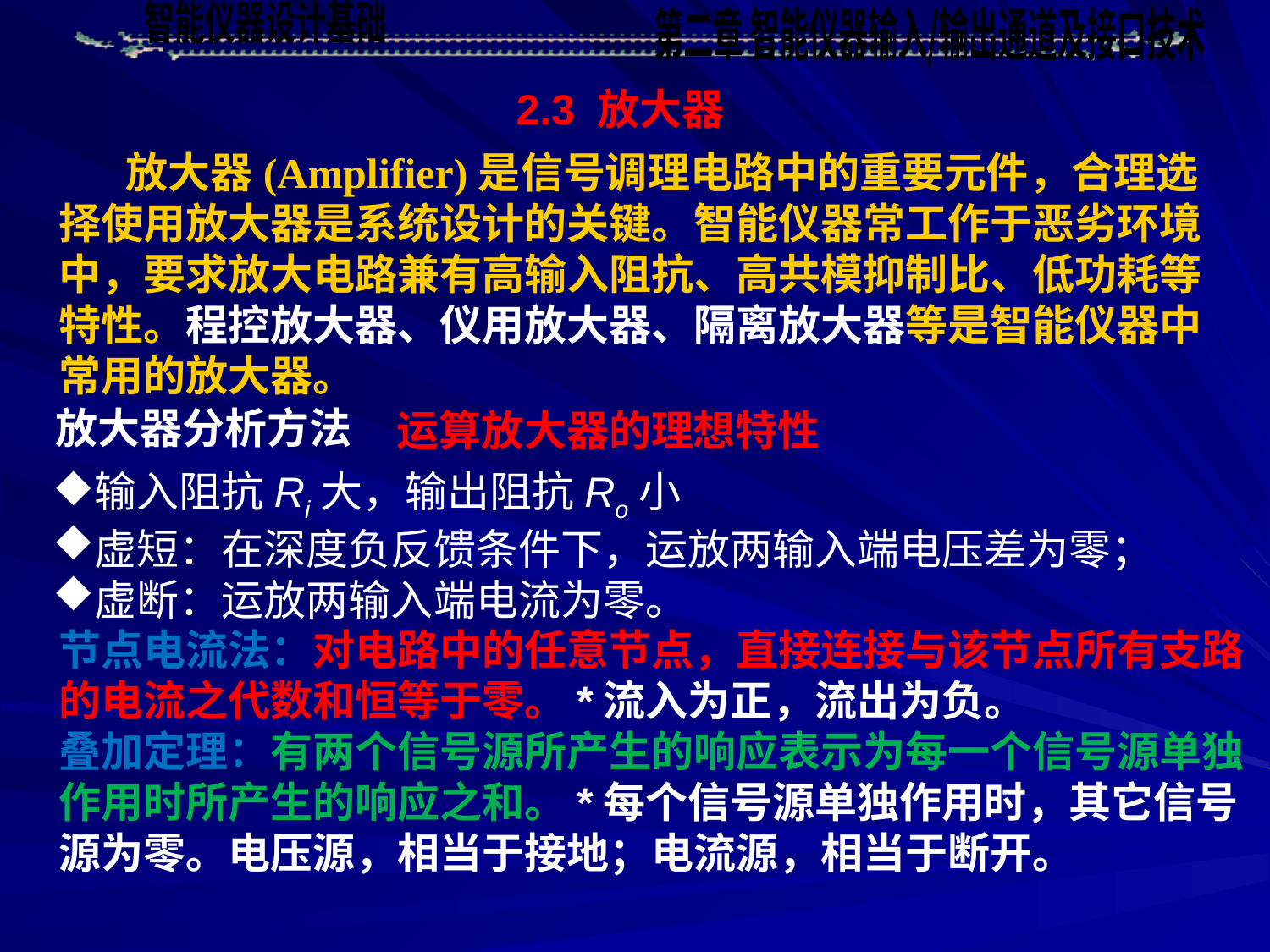

2.3 放大器
      放大器(Amplifier)是信号调理电路中的重要元件，合理选择使用放大器是系统设计的关键。智能仪器常工作于恶劣环境中，要求放大电路兼有高输入阻抗、高共模抑制比、低功耗等特性。程控放大器、仪用放大器、隔离放大器等是智能仪器中常用的放大器。
运算放大器的理想特性
放大器分析方法
输入阻抗Ri大，输出阻抗Ro小
虚短：在深度负反馈条件下，运放两输入端电压差为零；
虚断：运放两输入端电流为零。
节点电流法：对电路中的任意节点，直接连接与该节点所有支路的电流之代数和恒等于零。*流入为正，流出为负。
叠加定理：有两个信号源所产生的响应表示为每一个信号源单独作用时所产生的响应之和。*每个信号源单独作用时，其它信号源为零。电压源，相当于接地；电流源，相当于断开。